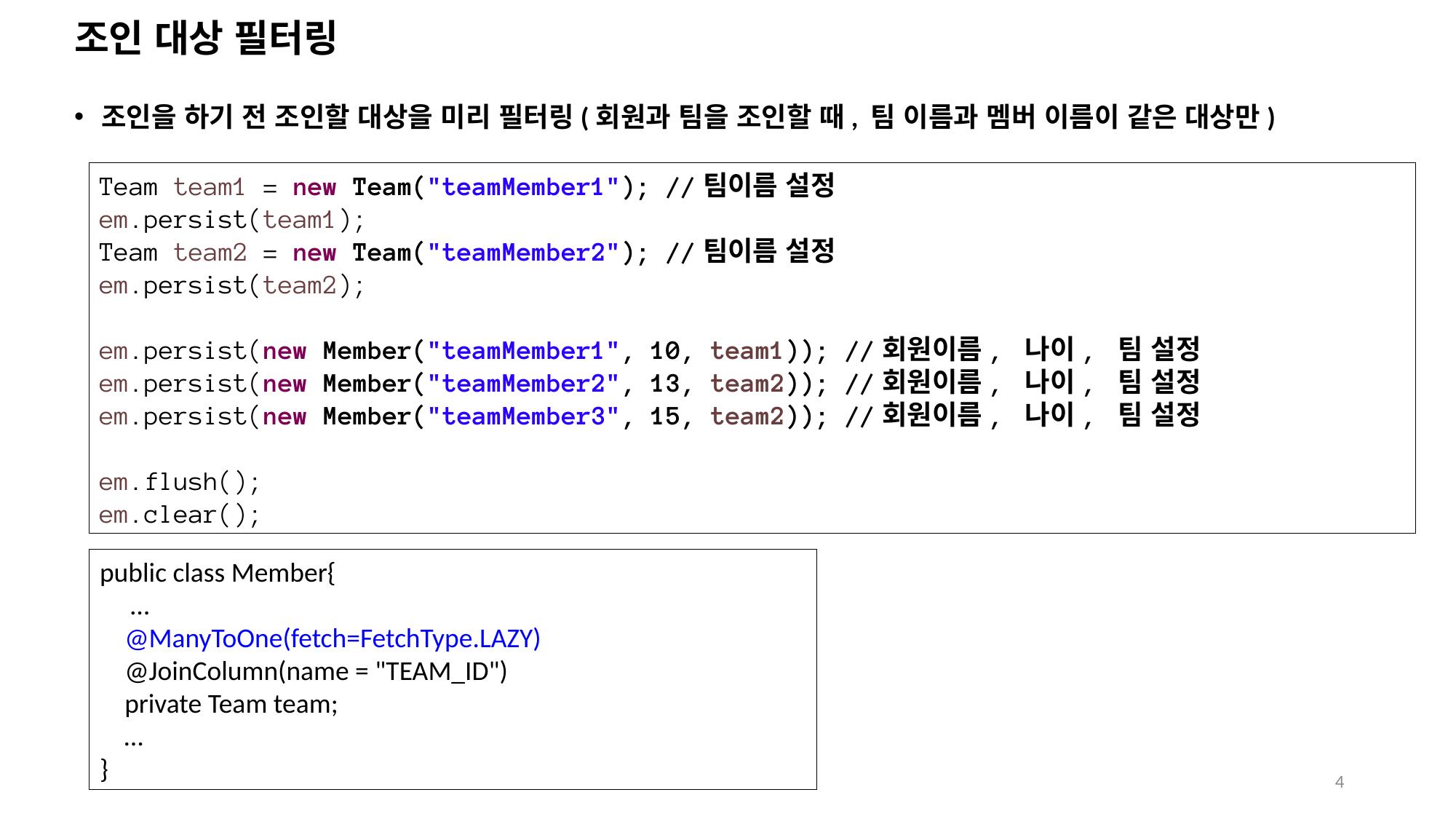

# 조인 대상 필터링
조인을 하기 전 조인할 대상을 미리 필터링(회원과 팀을 조인할 때, 팀 이름과 멤버 이름이 같은 대상만)
Team team1 = new Team("teamMember1"); //팀이름 설정
em.persist(team1);
Team team2 = new Team("teamMember2"); //팀이름 설정
em.persist(team2);

em.persist(new Member("teamMember1", 10, team1)); //회원이름, 나이, 팀 설정
em.persist(new Member("teamMember2", 13, team2)); //회원이름, 나이, 팀 설정
em.persist(new Member("teamMember3", 15, team2)); //회원이름, 나이, 팀 설정

em.flush();
em.clear();
public class Member{
     …
    @ManyToOne(fetch=FetchType.LAZY)
    @JoinColumn(name = "TEAM_ID")
    private Team team;
    …
}
4